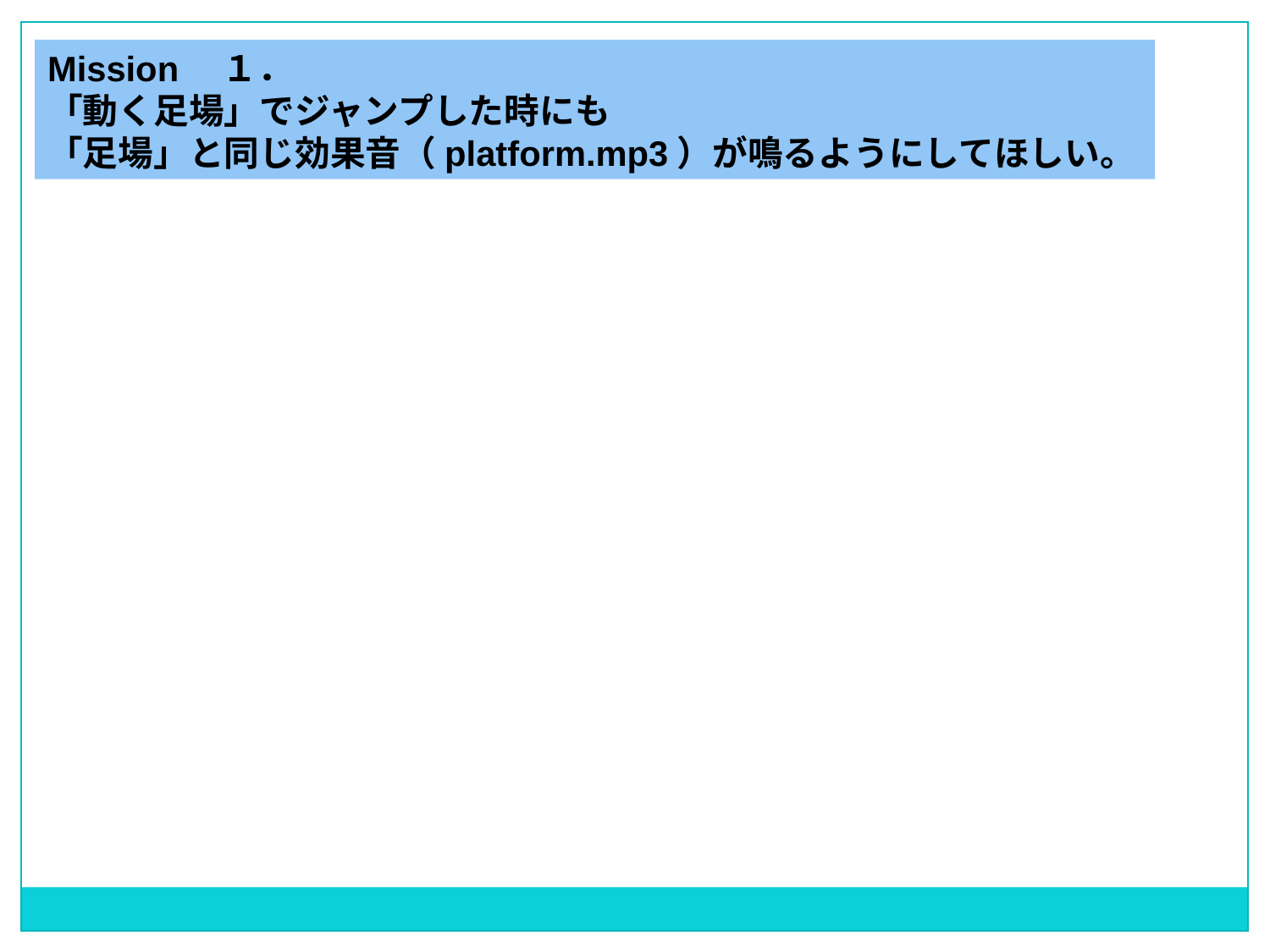

Mission　１．
「動く足場」でジャンプした時にも
「足場」と同じ効果音（platform.mp3）が鳴るようにしてほしい。